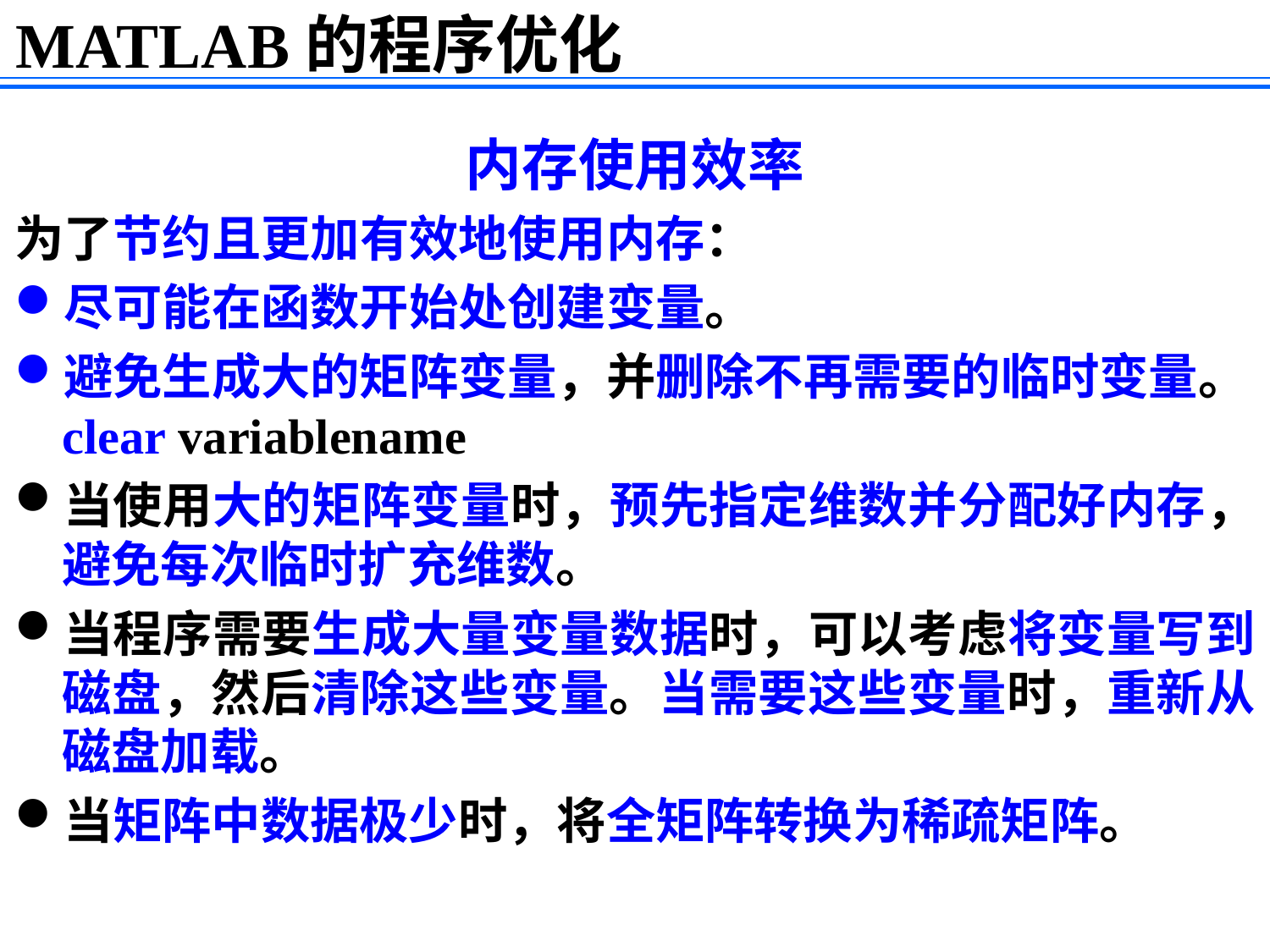

MATLAB的程序优化

内存使用效率
为了节约且更加有效地使用内存：
尽可能在函数开始处创建变量。
避免生成大的矩阵变量，并删除不再需要的临时变量。clear variablename
当使用大的矩阵变量时，预先指定维数并分配好内存，避免每次临时扩充维数。
当程序需要生成大量变量数据时，可以考虑将变量写到磁盘，然后清除这些变量。当需要这些变量时，重新从磁盘加载。
当矩阵中数据极少时，将全矩阵转换为稀疏矩阵。